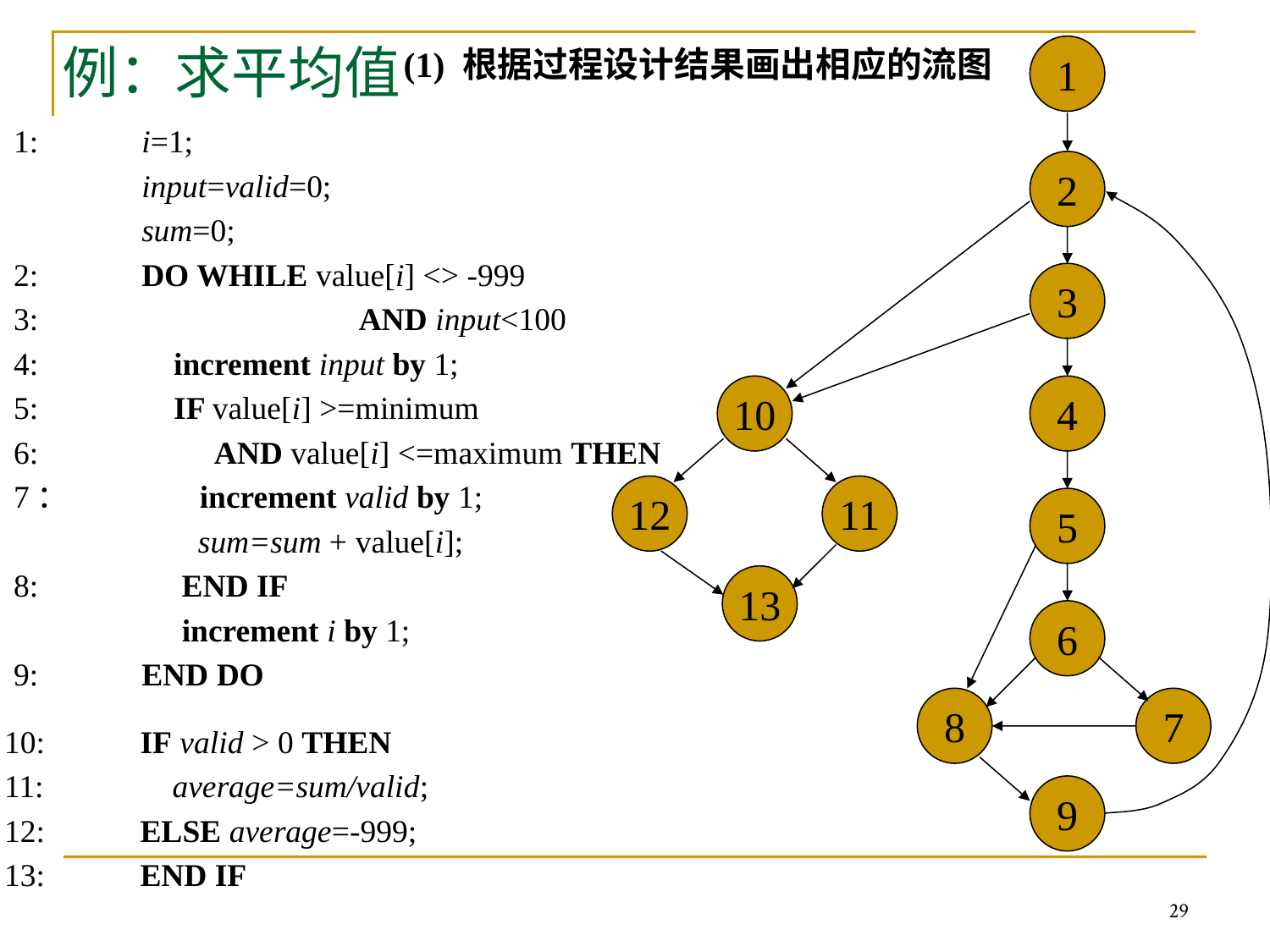

例：求平均值
(1) 根据过程设计结果画出相应的流图
1

1: 	i=1;
		input=valid=0;
		sum=0;
2:	DO WHILE value[i] <> -999
3: 	                           AND input<100
4:	    increment input by 1;
5:	    IF value[i] >=minimum
6: 	         AND value[i] <=maximum THEN
7：	       increment valid by 1;
		       sum=sum + value[i];
8:	     END IF
		     increment i by 1;
9:	END DO
10:	 IF valid > 0 THEN
11:	     average=sum/valid;
12:	 ELSE average=-999;
13:	 END IF
2

3

10
4

12
11
5

13
6

8
7

9
29